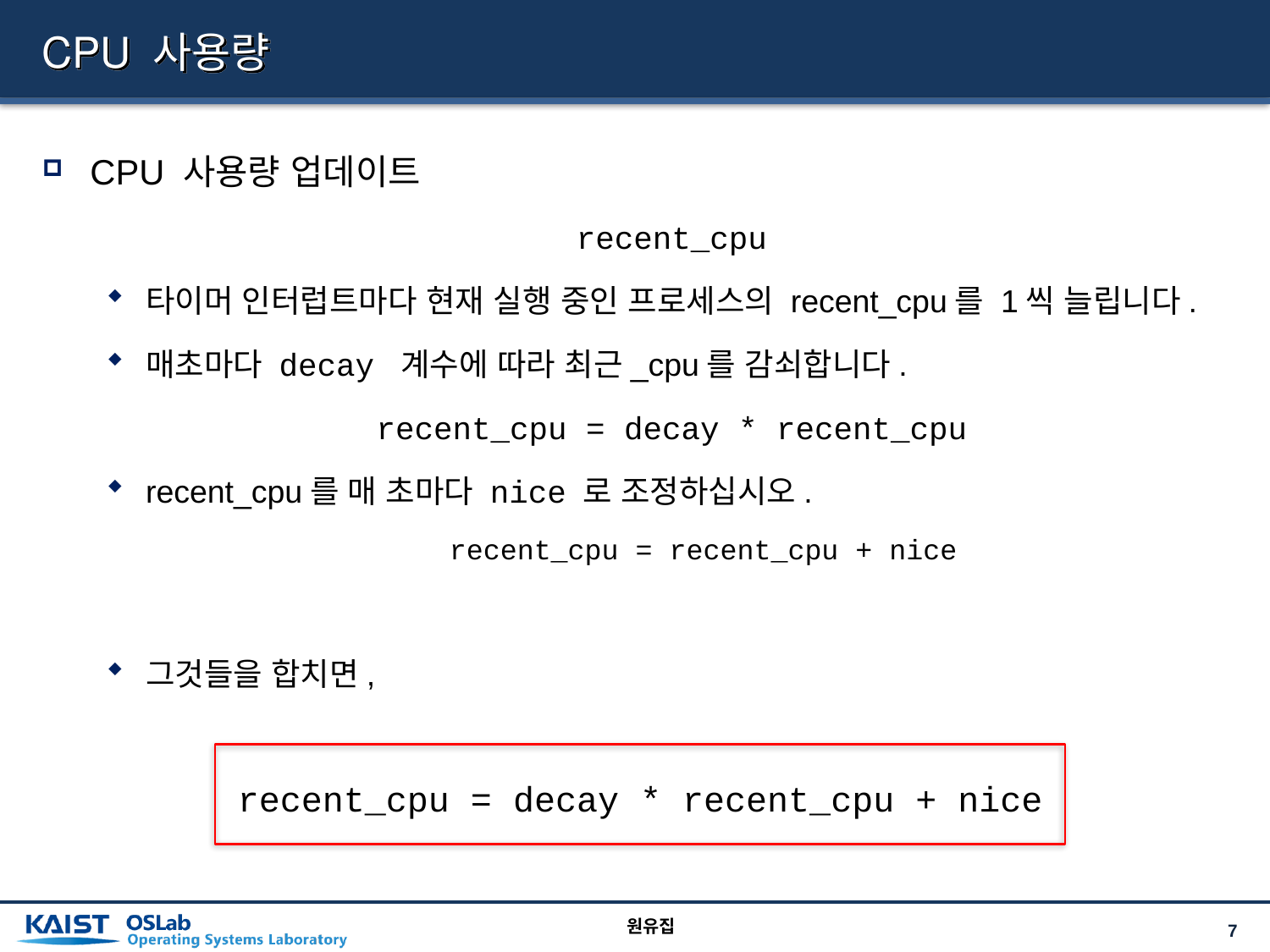

# CPU 사용량
CPU 사용량 업데이트
recent_cpu
타이머 인터럽트마다 현재 실행 중인 프로세스의 recent_cpu를 1씩 늘립니다.
매초마다 decay 계수에 따라 최근_cpu를 감쇠합니다.
recent_cpu = decay * recent_cpu
recent_cpu를 매 초마다 nice 로 조정하십시오.
recent_cpu = recent_cpu + nice

그것들을 합치면,

recent_cpu = decay * recent_cpu + nice

원유집
7